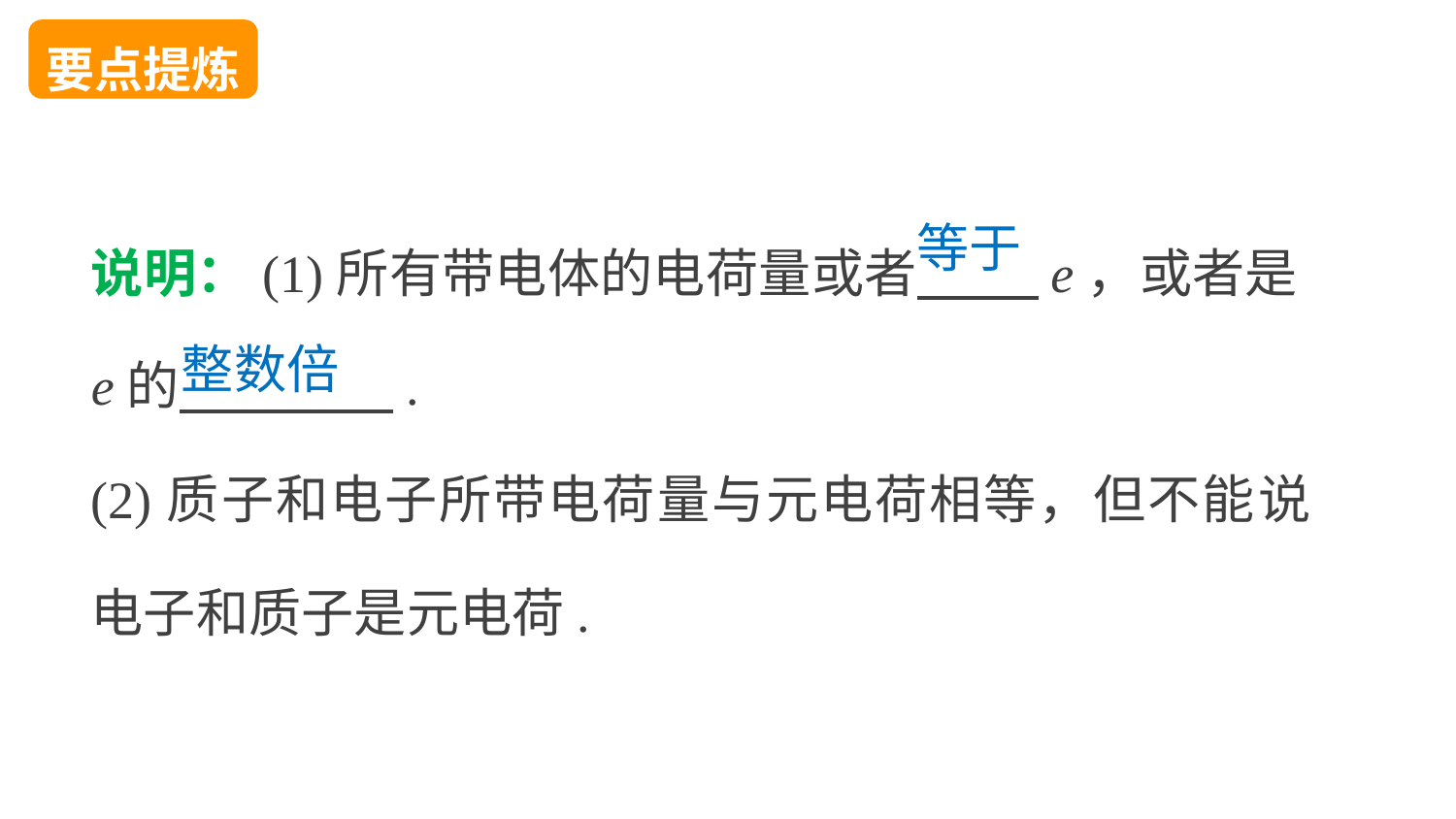

要点提炼
说明：(1)所有带电体的电荷量或者          e，或者是e的                  .
(2)质子和电子所带电荷量与元电荷相等，但不能说电子和质子是元电荷.
等于
整数倍